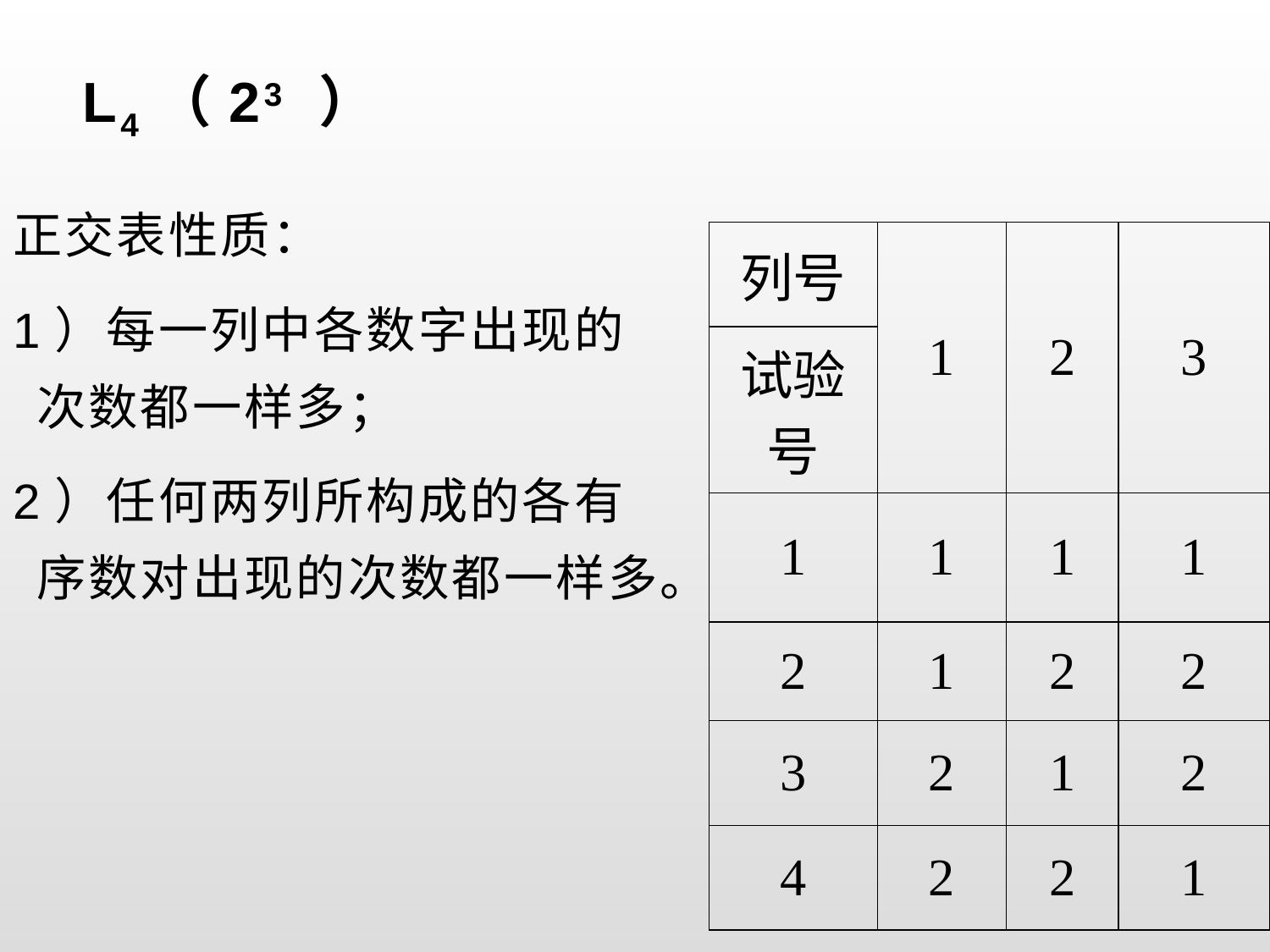

# L4（23 ）
正交表性质：
1）每一列中各数字出现的次数都一样多；
2）任何两列所构成的各有序数对出现的次数都一样多。
| 列号 | 1 | 2 | 3 |
| --- | --- | --- | --- |
| 试验号 |  |  |  |
| 1 | 1 | 1 | 1 |
| 2 | 1 | 2 | 2 |
| 3 | 2 | 1 | 2 |
| 4 | 2 | 2 | 1 |